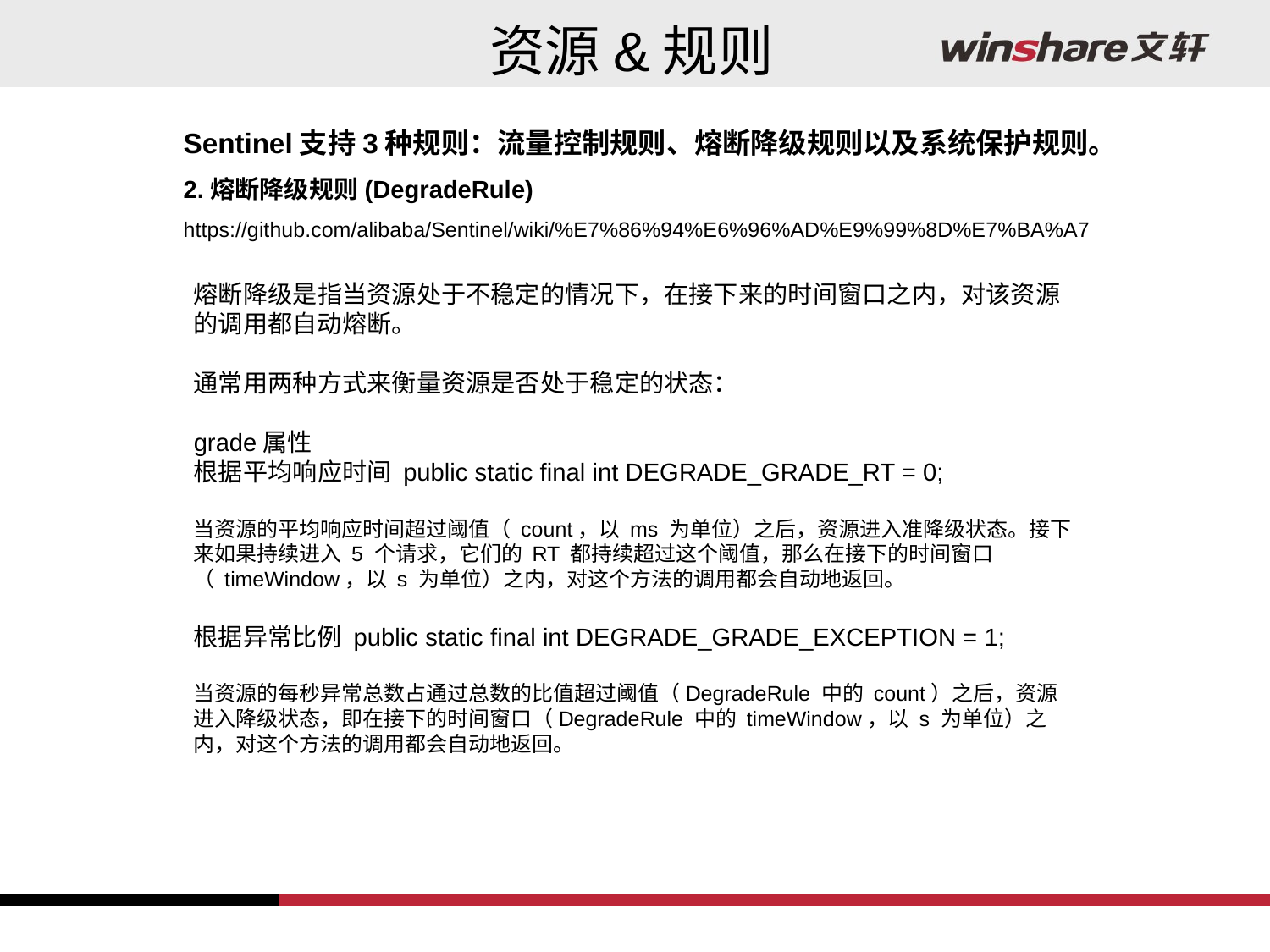

# 资源&规则
Sentinel支持3种规则：流量控制规则、熔断降级规则以及系统保护规则。
2.熔断降级规则(DegradeRule)
https://github.com/alibaba/Sentinel/wiki/%E7%86%94%E6%96%AD%E9%99%8D%E7%BA%A7
熔断降级是指当资源处于不稳定的情况下，在接下来的时间窗口之内，对该资源的调用都自动熔断。

通常用两种方式来衡量资源是否处于稳定的状态：

grade属性
根据平均响应时间 public static final int DEGRADE_GRADE_RT = 0;

当资源的平均响应时间超过阈值（ count，以 ms 为单位）之后，资源进入准降级状态。接下来如果持续进入 5 个请求，它们的 RT 都持续超过这个阈值，那么在接下的时间窗口（ timeWindow，以 s 为单位）之内，对这个方法的调用都会自动地返回。

根据异常比例 public static final int DEGRADE_GRADE_EXCEPTION = 1;

当资源的每秒异常总数占通过总数的比值超过阈值（DegradeRule 中的 count）之后，资源进入降级状态，即在接下的时间窗口（DegradeRule 中的 timeWindow，以 s 为单位）之内，对这个方法的调用都会自动地返回。